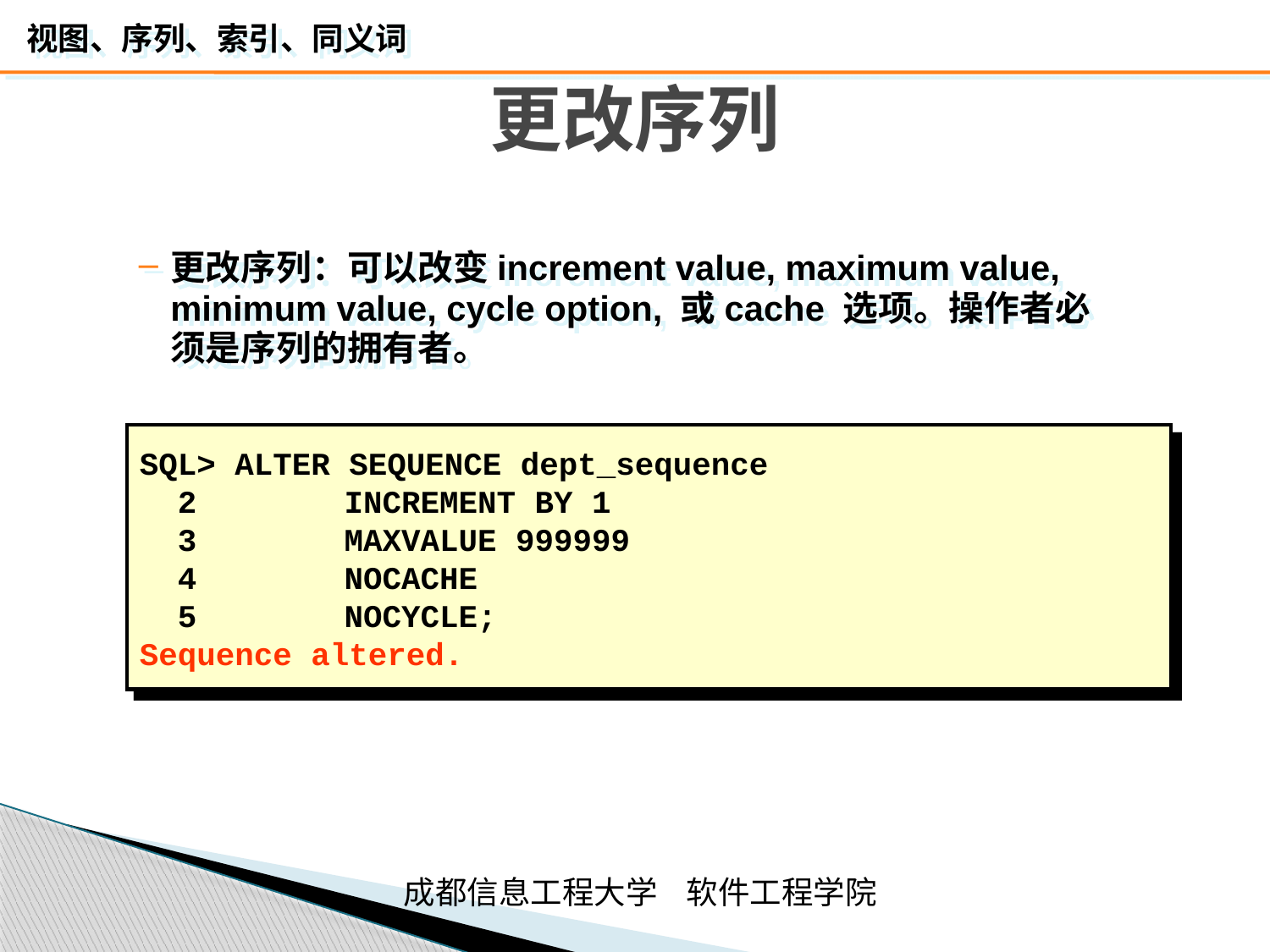

# 更改序列
更改序列：可以改变increment value, maximum value, minimum value, cycle option, 或cache 选项。操作者必须是序列的拥有者。
SQL> ALTER SEQUENCE dept_sequence
  2	  INCREMENT BY 1
  3	  MAXVALUE 999999
  4	  NOCACHE
  5	  NOCYCLE;
Sequence altered.